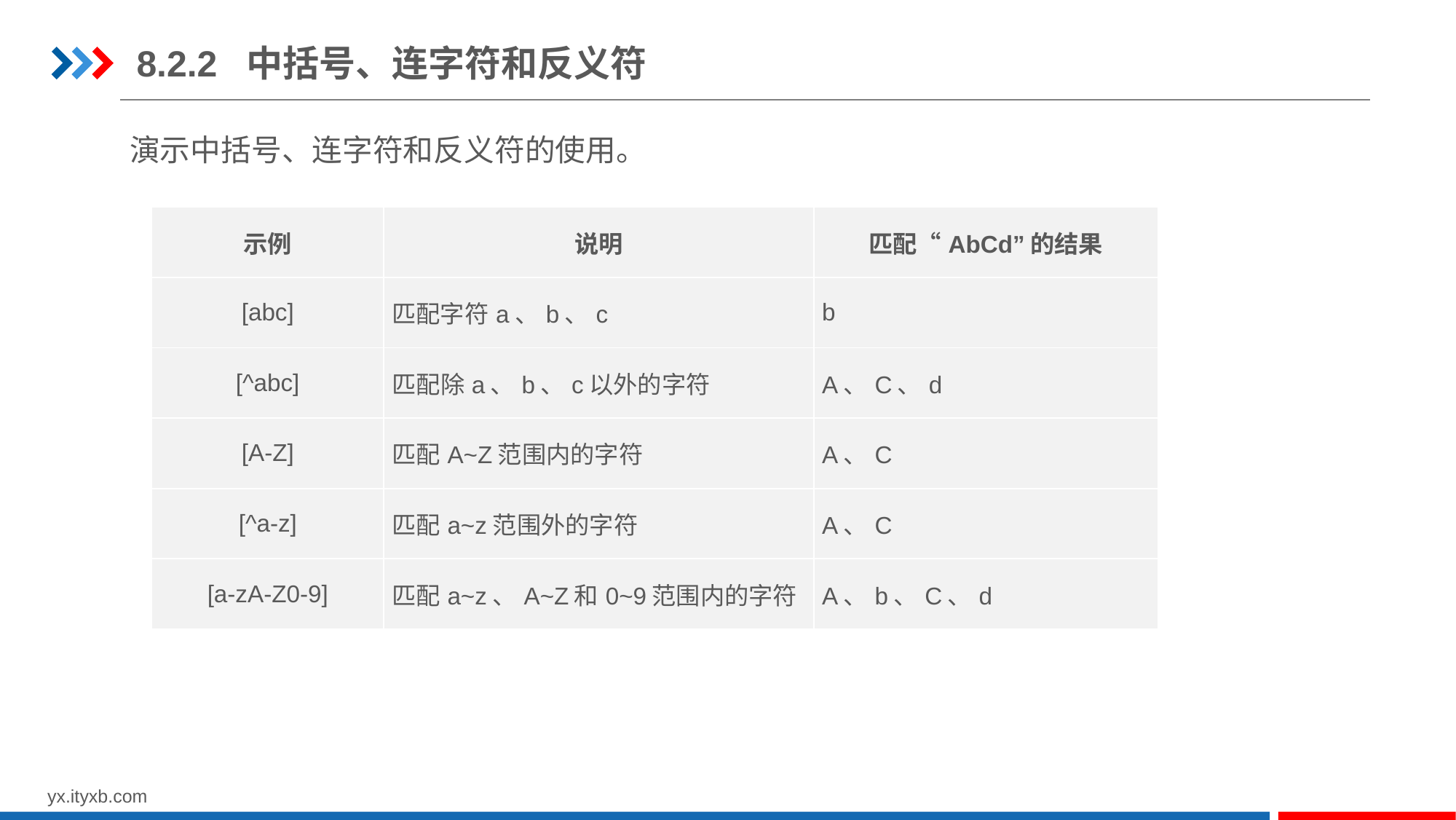

8.2.2  中括号、连字符和反义符
演示中括号、连字符和反义符的使用。
| 示例 | 说明 | 匹配“AbCd”的结果 |
| --- | --- | --- |
| [abc] | 匹配字符a、b、c | b |
| [^abc] | 匹配除a、b、c以外的字符 | A、C、d |
| [A-Z] | 匹配A~Z范围内的字符 | A、C |
| [^a-z] | 匹配a~z范围外的字符 | A、C |
| [a-zA-Z0-9] | 匹配a~z、A~Z和0~9范围内的字符 | A、b、C、d |